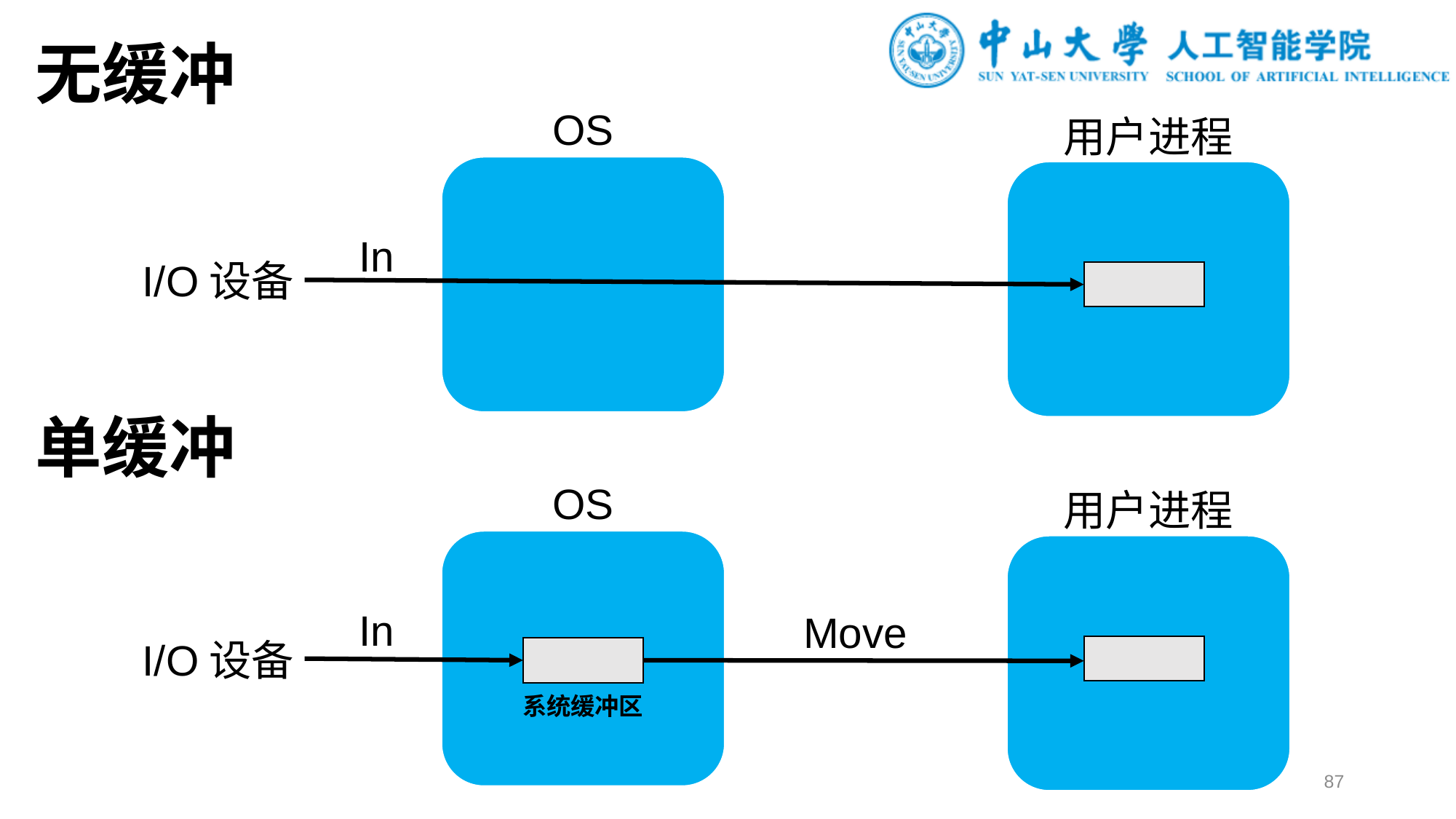

无缓冲
OS
用户进程

In
I/O设备

单缓冲
OS
用户进程

In
Move
I/O设备

系统缓冲区
87